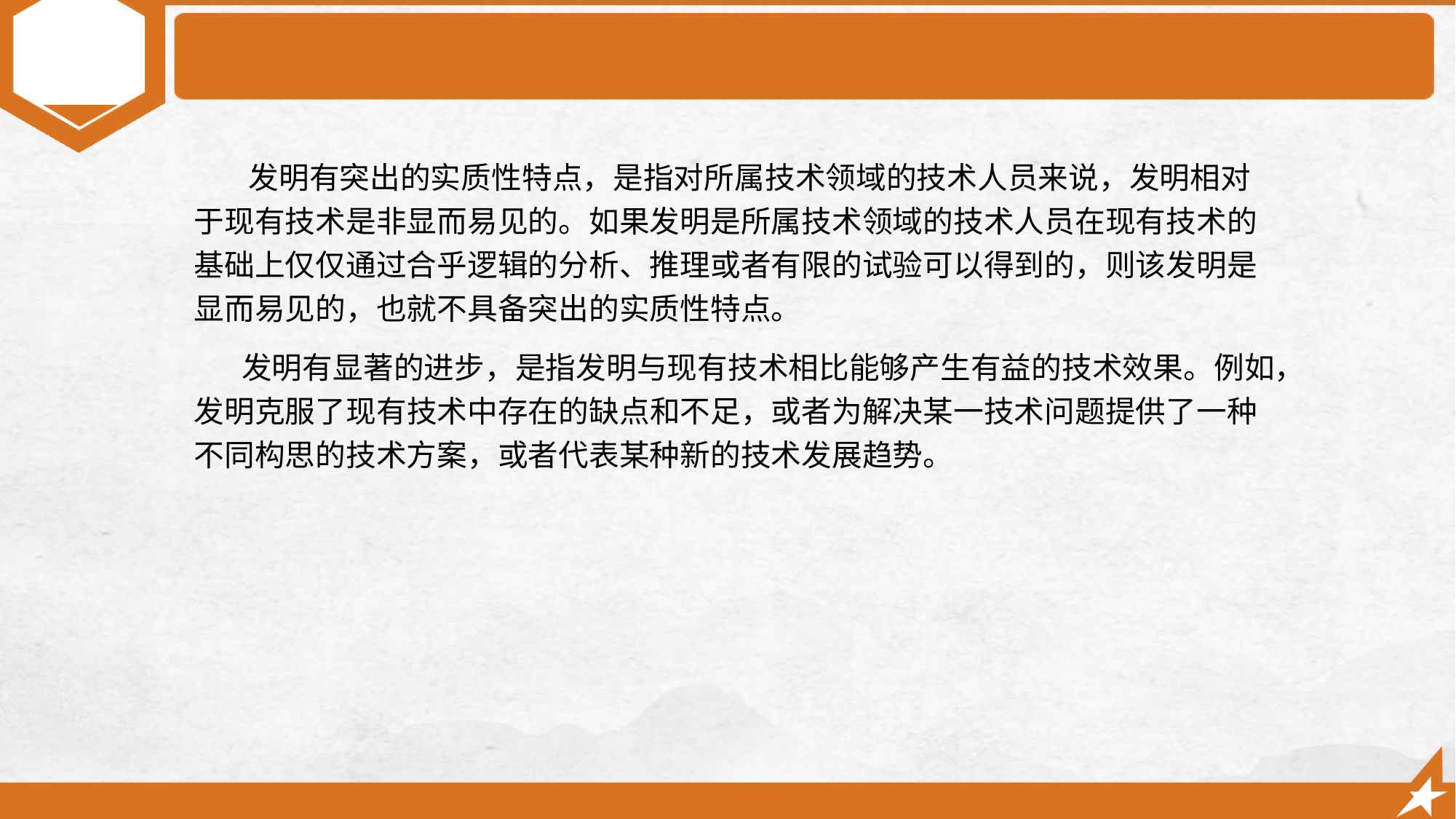

发明有突出的实质性特点，是指对所属技术领域的技术人员来说，发明相对于现有技术是非显而易见的。如果发明是所属技术领域的技术人员在现有技术的基础上仅仅通过合乎逻辑的分析、推理或者有限的试验可以得到的，则该发明是显而易见的，也就不具备突出的实质性特点。
      发明有显著的进步，是指发明与现有技术相比能够产生有益的技术效果。例如，发明克服了现有技术中存在的缺点和不足，或者为解决某一技术问题提供了一种不同构思的技术方案，或者代表某种新的技术发展趋势。